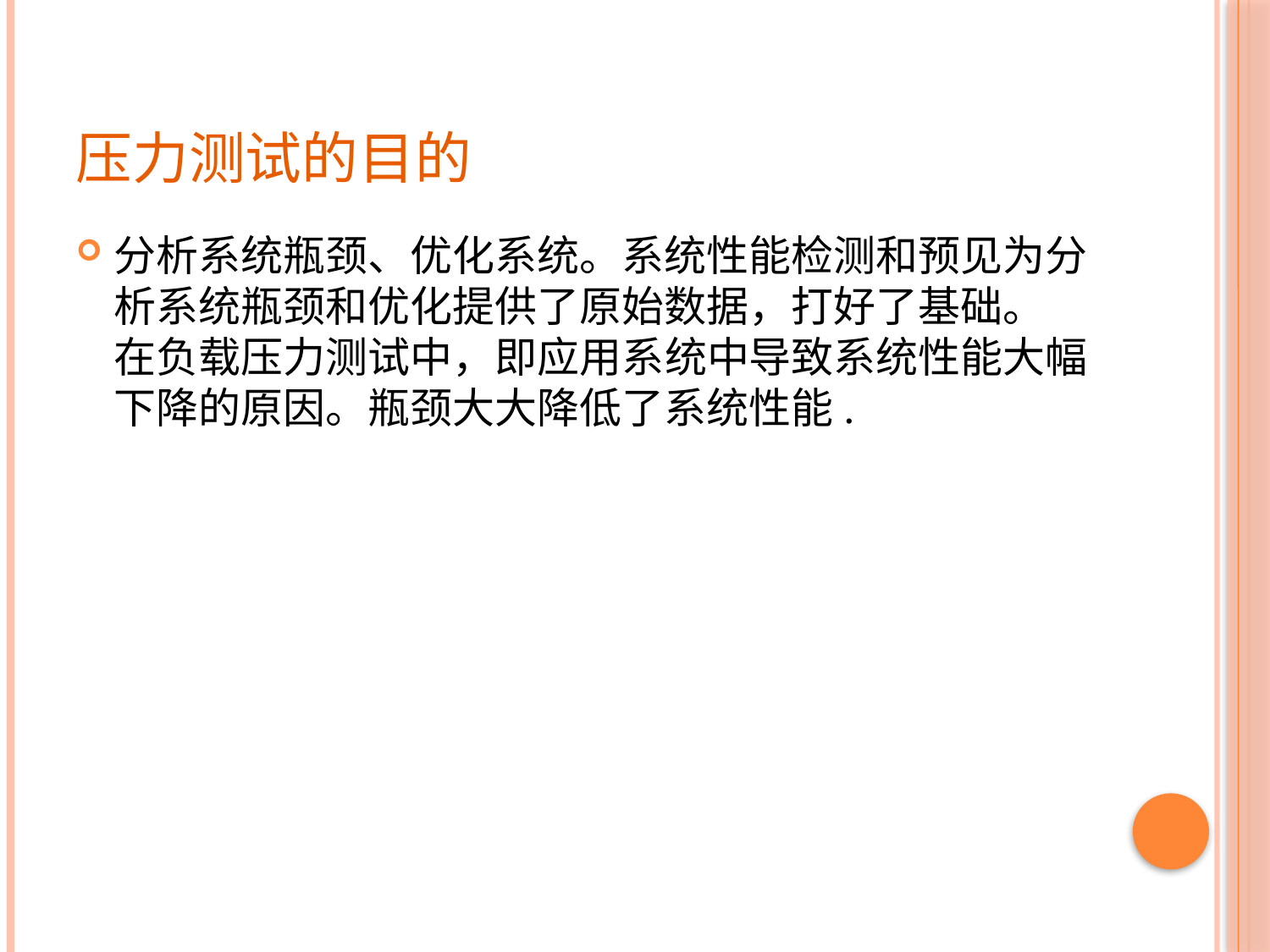

# 压力测试的目的
分析系统瓶颈、优化系统。系统性能检测和预见为分析系统瓶颈和优化提供了原始数据，打好了基础。 在负载压力测试中，即应用系统中导致系统性能大幅下降的原因。瓶颈大大降低了系统性能.